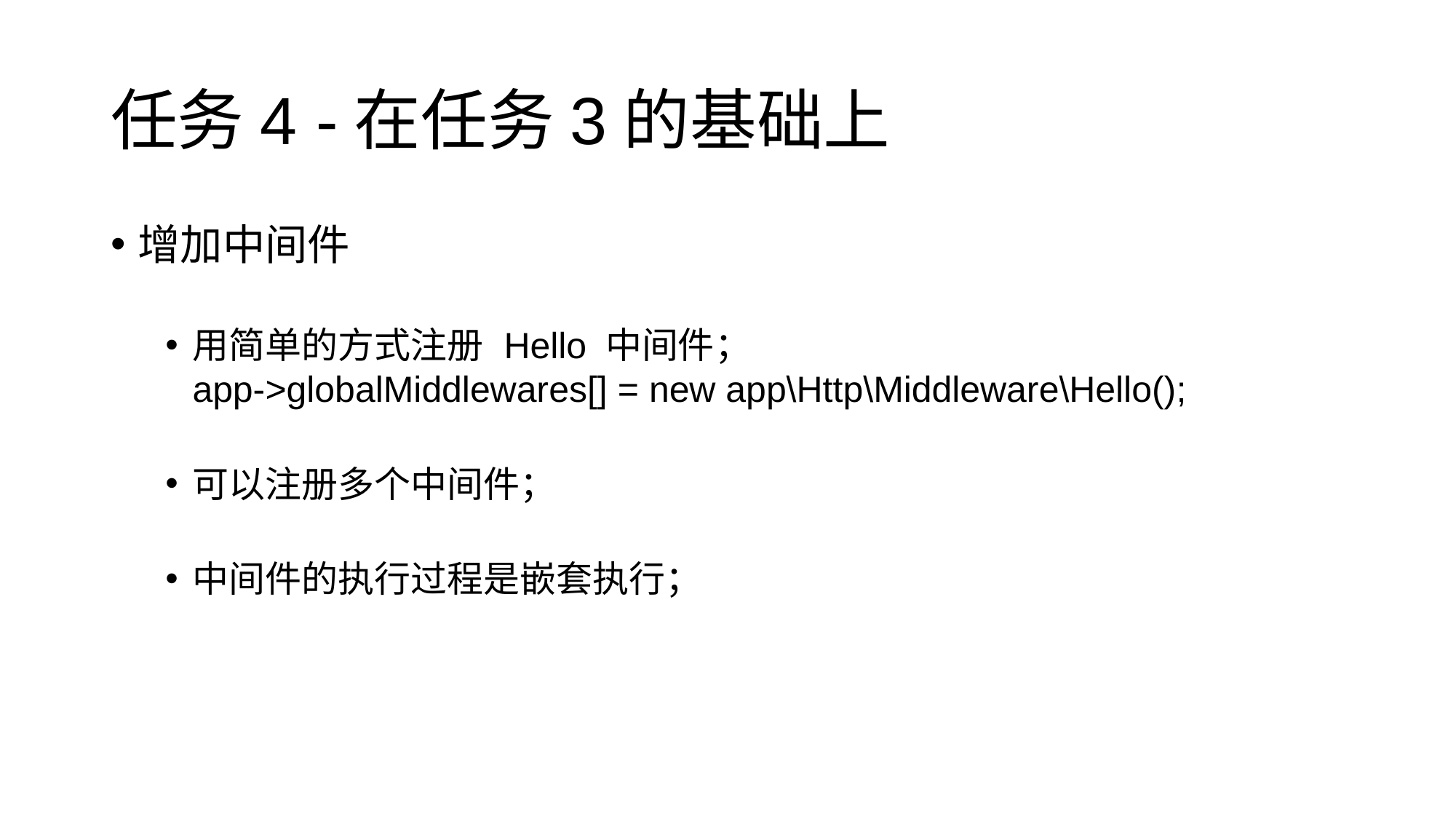

任务4 -在任务3的基础上
增加中间件
用简单的方式注册 Hello 中间件；
app->globalMiddlewares[] = new app\Http\Middleware\Hello();
可以注册多个中间件；
中间件的执行过程是嵌套执行；